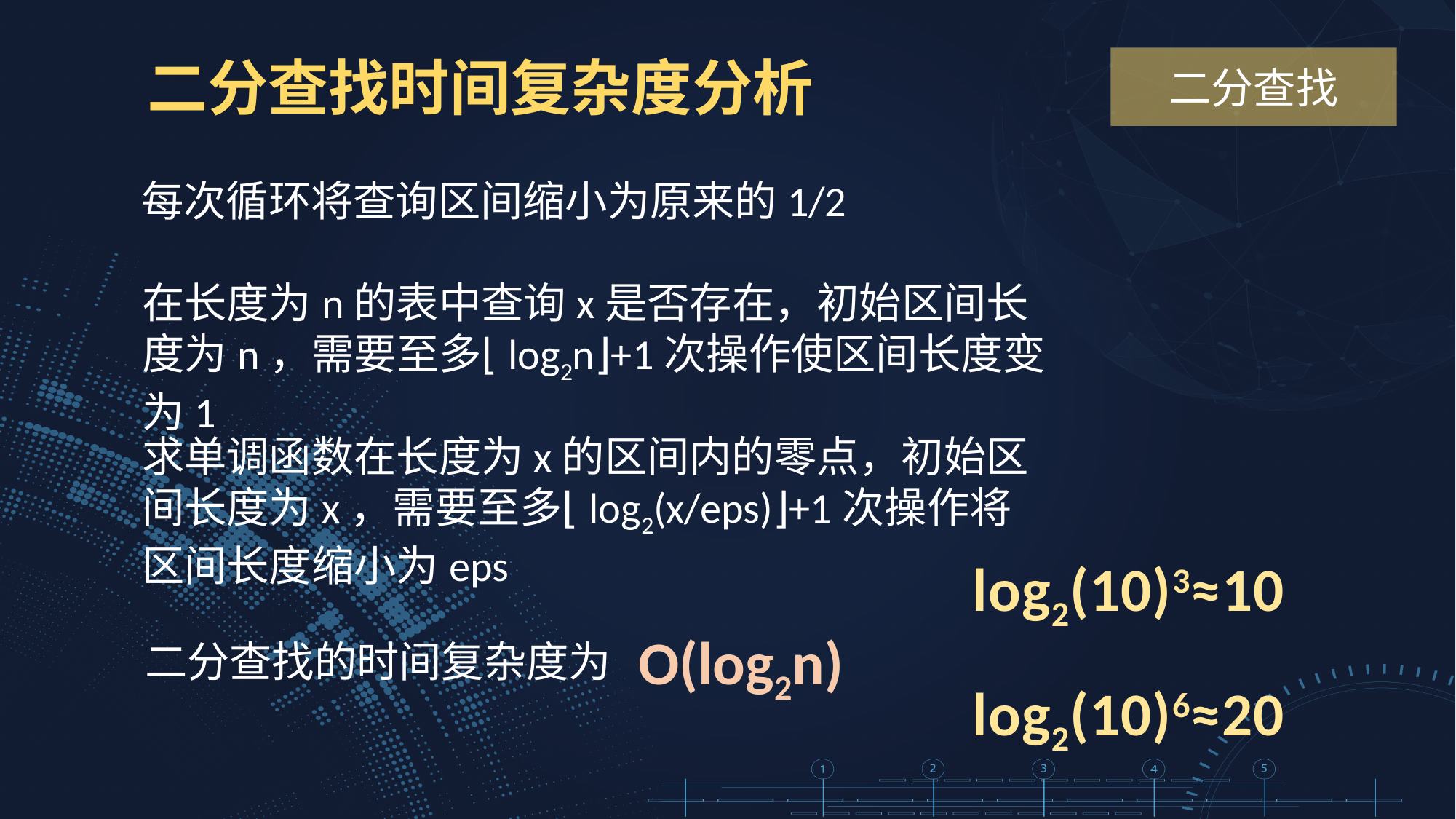

二分查找时间复杂度分析
二分查找
每次循环将查询区间缩小为原来的1/2
在长度为n的表中查询x是否存在，初始区间长度为n，需要至多⌊log2n⌋+1次操作使区间长度变为1
求单调函数在长度为x的区间内的零点，初始区间长度为x，需要至多⌊log2(x/eps)⌋+1次操作将区间长度缩小为eps
log2(10)3≈10
O(log2n)
二分查找的时间复杂度为
log2(10)6≈20